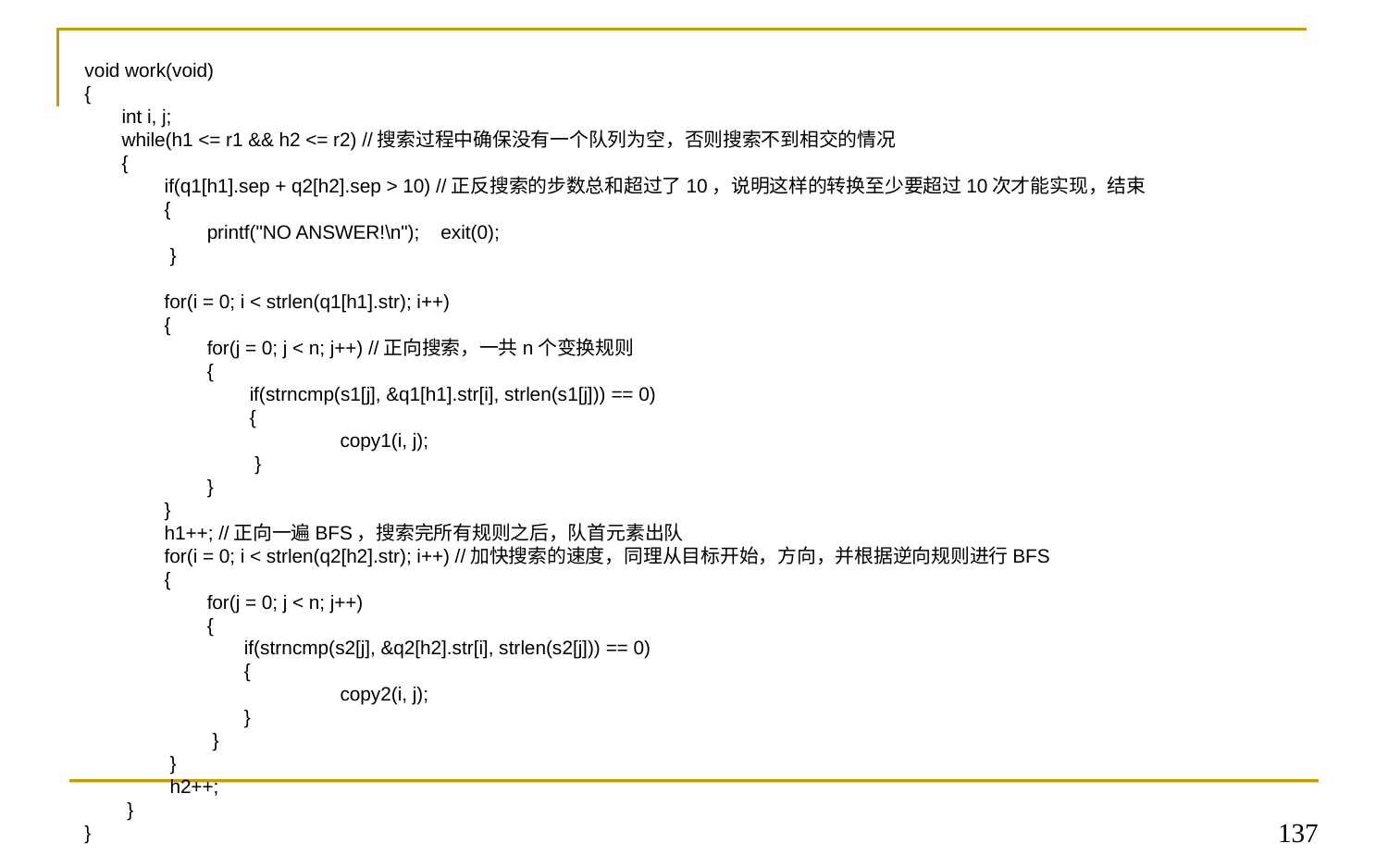

void work(void)
{
       int i, j;
       while(h1 <= r1 && h2 <= r2) //搜索过程中确保没有一个队列为空，否则搜索不到相交的情况
       {
               if(q1[h1].sep + q2[h2].sep > 10) //正反搜索的步数总和超过了10，说明这样的转换至少要超过10次才能实现，结束
               {
                       printf("NO ANSWER!\n");    exit(0);
                }

               for(i = 0; i < strlen(q1[h1].str); i++)
               {
                       for(j = 0; j < n; j++) //正向搜索，一共n个变换规则
                       {
                               if(strncmp(s1[j], &q1[h1].str[i], strlen(s1[j])) == 0)
                               {
                                                copy1(i, j);
                                }
                       }
               }
               h1++; //正向一遍BFS，搜索完所有规则之后，队首元素出队
               for(i = 0; i < strlen(q2[h2].str); i++) //加快搜索的速度，同理从目标开始，方向，并根据逆向规则进行BFS
               {
                       for(j = 0; j < n; j++)
                       {
                              if(strncmp(s2[j], &q2[h2].str[i], strlen(s2[j])) == 0)
                              {
                                                copy2(i, j);
                              }
                        }
                }
                h2++;
        }
}
137